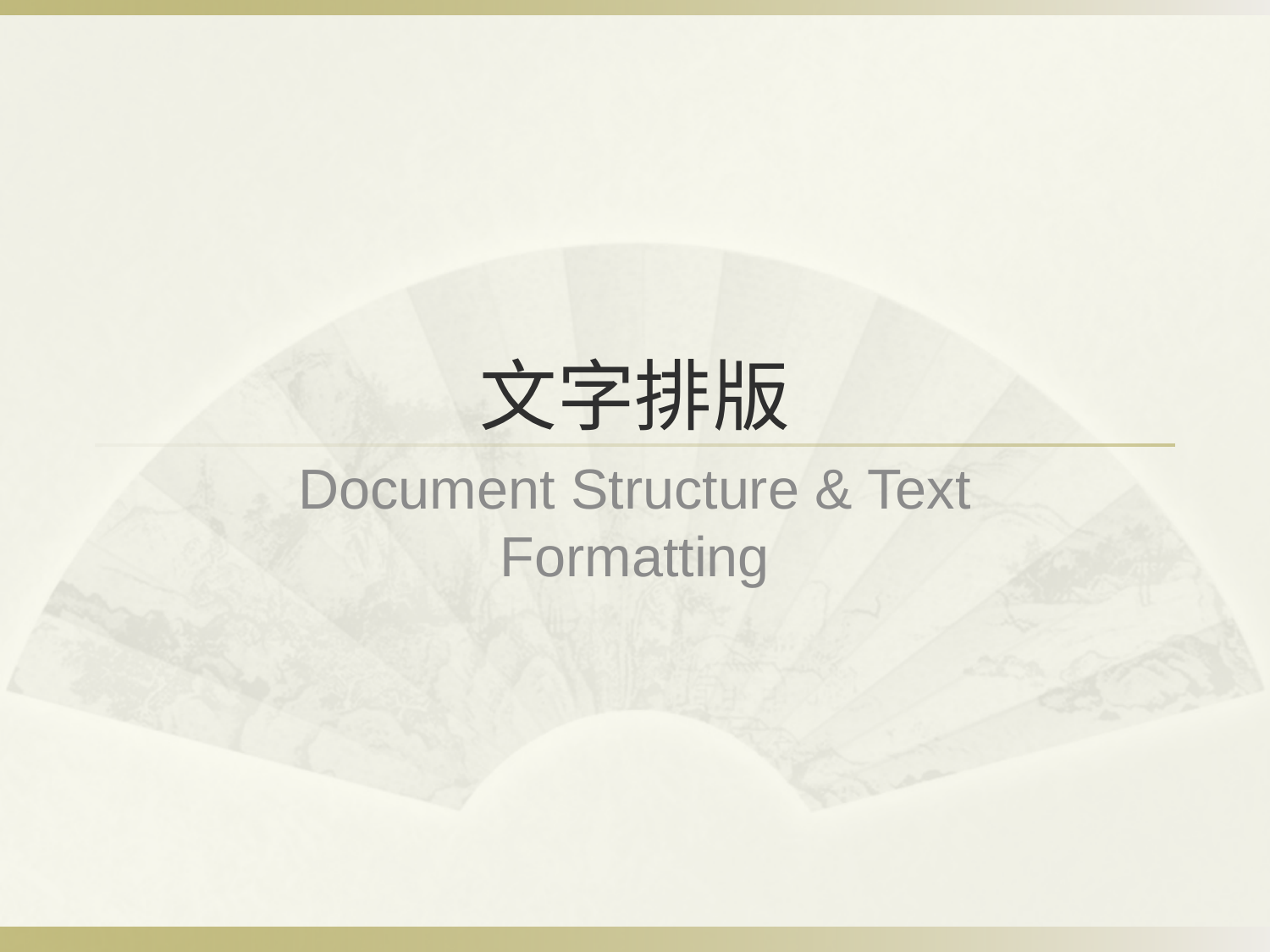

# 文字排版
Document Structure & Text Formatting